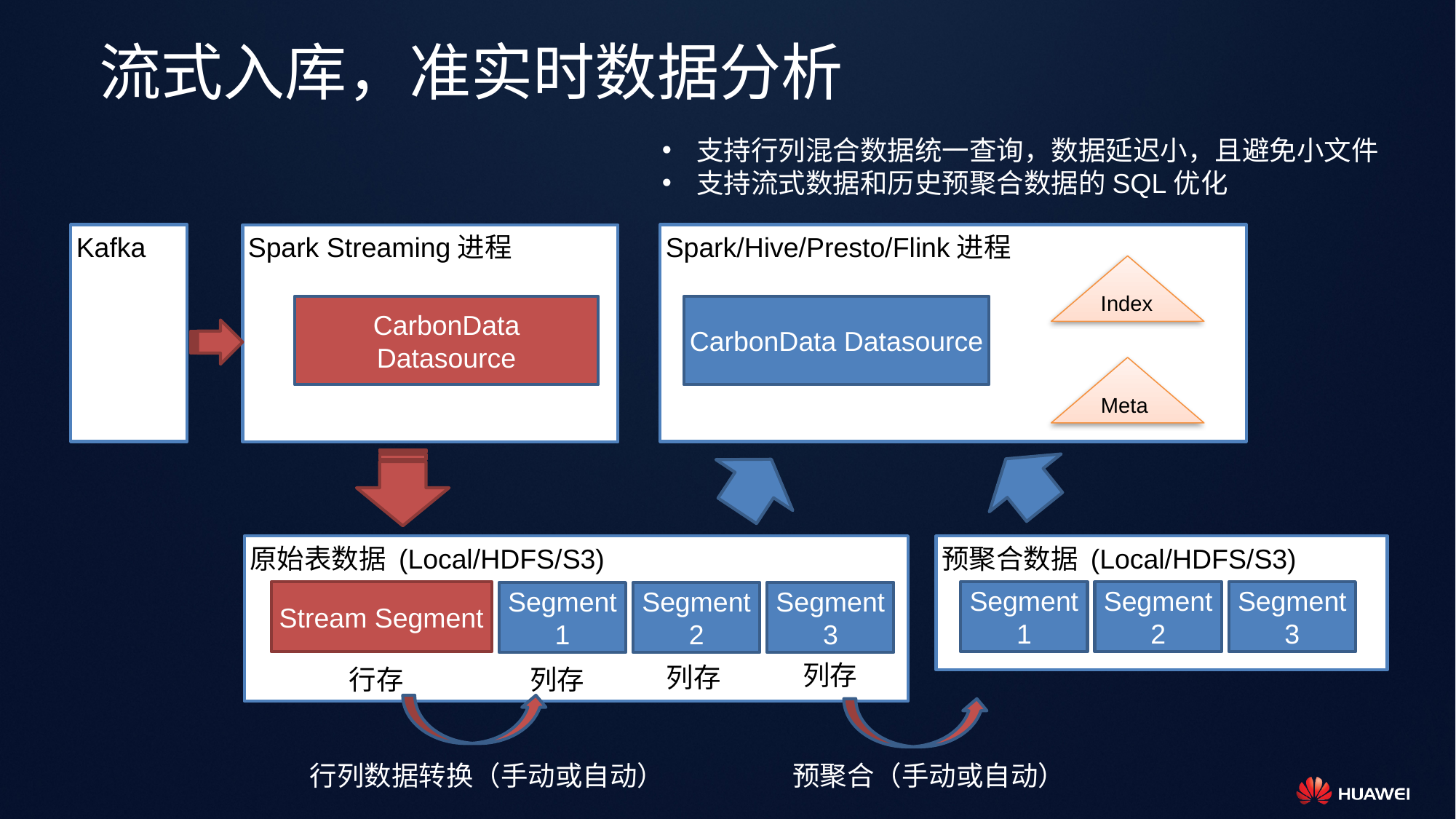

流式入库，准实时数据分析
支持行列混合数据统一查询，数据延迟小，且避免小文件
支持流式数据和历史预聚合数据的SQL优化

Kafka

Spark/Hive/Presto/Flink进程

Spark Streaming进程

Index

CarbonData Datasource

CarbonData Datasource

Meta

原始表数据 (Local/HDFS/S3)

预聚合数据 (Local/HDFS/S3)
Segment 1

Segment 2

Segment3

Segment 1

Segment 2

Segment3

Stream Segment
列存
列存
行存
列存

行列数据转换（手动或自动）
预聚合（手动或自动）